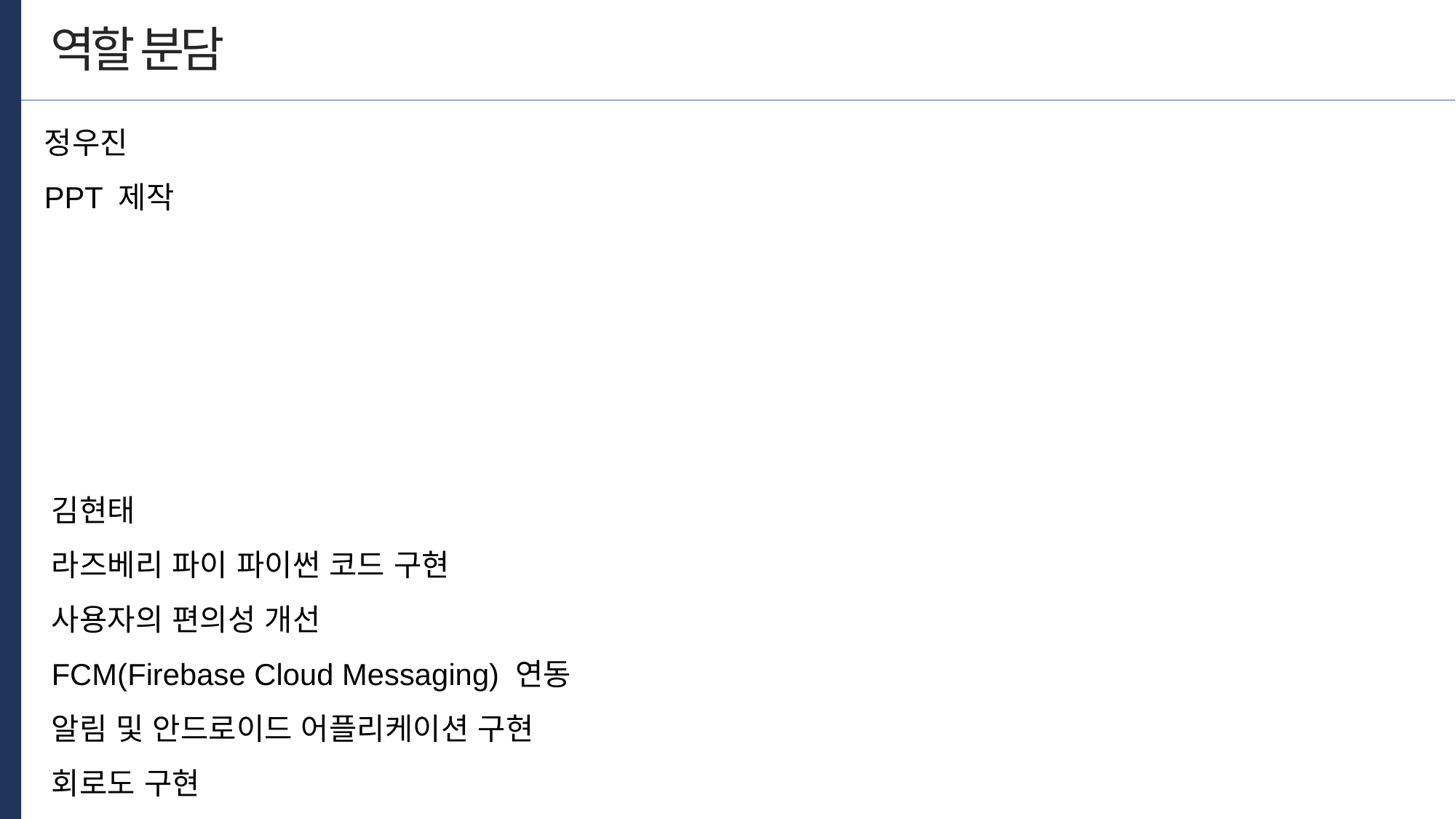

역할 분담
정우진
PPT 제작
김현태
라즈베리 파이 파이썬 코드 구현
사용자의 편의성 개선
FCM(Firebase Cloud Messaging) 연동
알림 및 안드로이드 어플리케이션 구현
회로도 구현